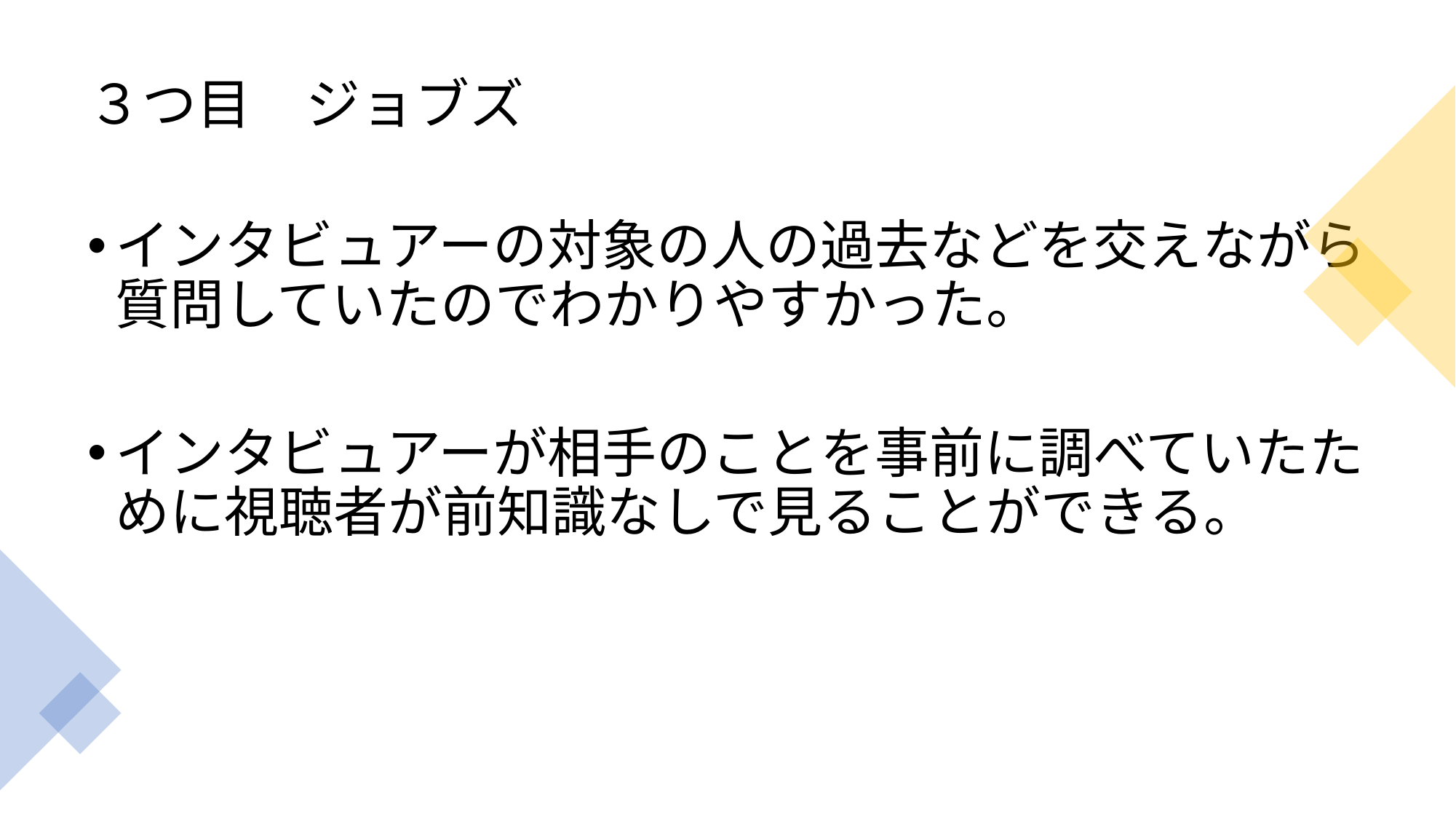

# ３つ目　ジョブズ

インタビュアーの対象の人の過去などを交えながら質問していたのでわかりやすかった。

インタビュアーが相手のことを事前に調べていたために視聴者が前知識なしで見ることができる。